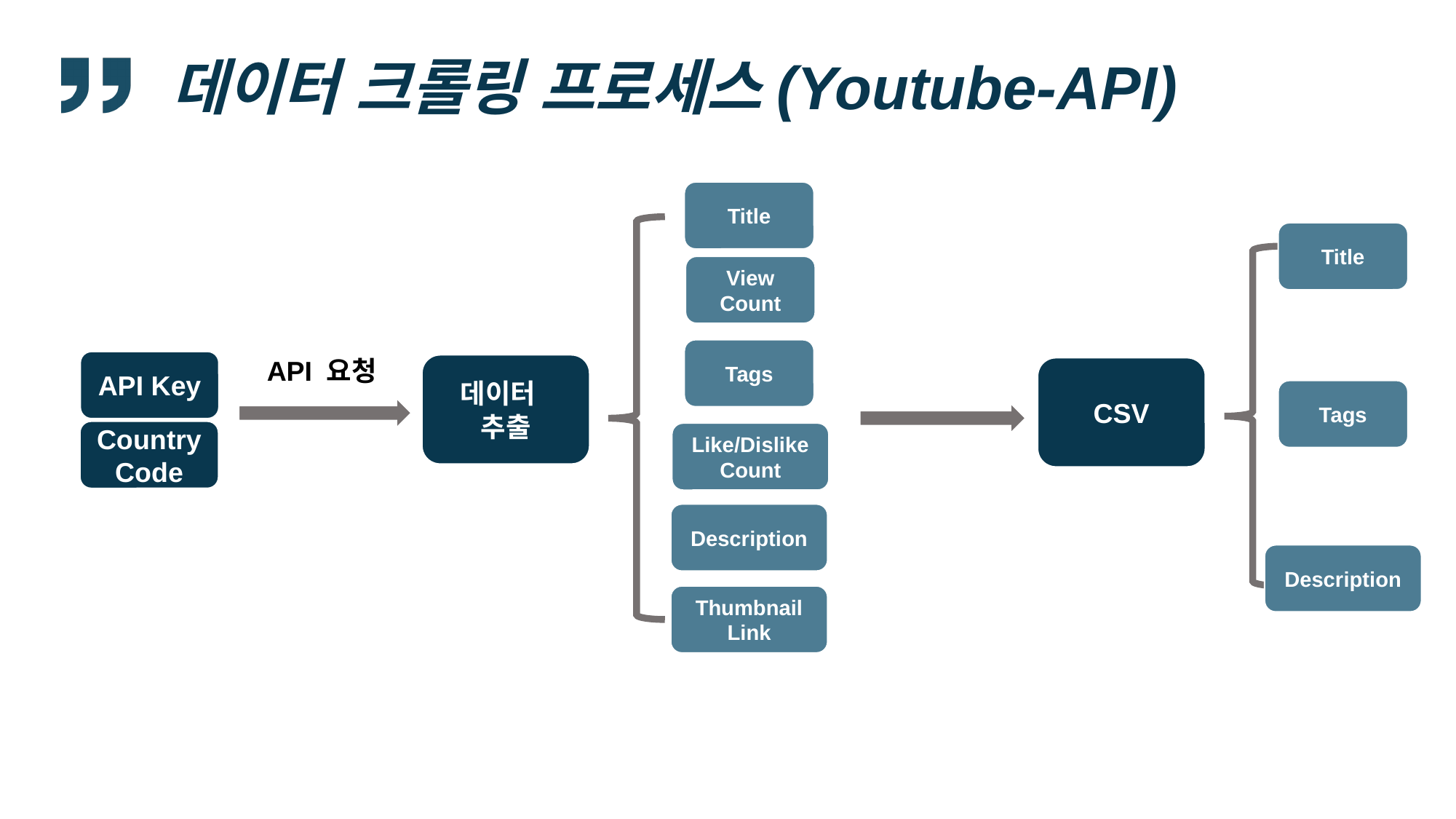

# 데이터 크롤링 프로세스(Youtube-API)
Title

Title

View Count
Tags
API 요청
API Key
데이터   추출
CSV
Tags

Country Code
Like/Dislike Count
Description
Description
Thumbnail
Link